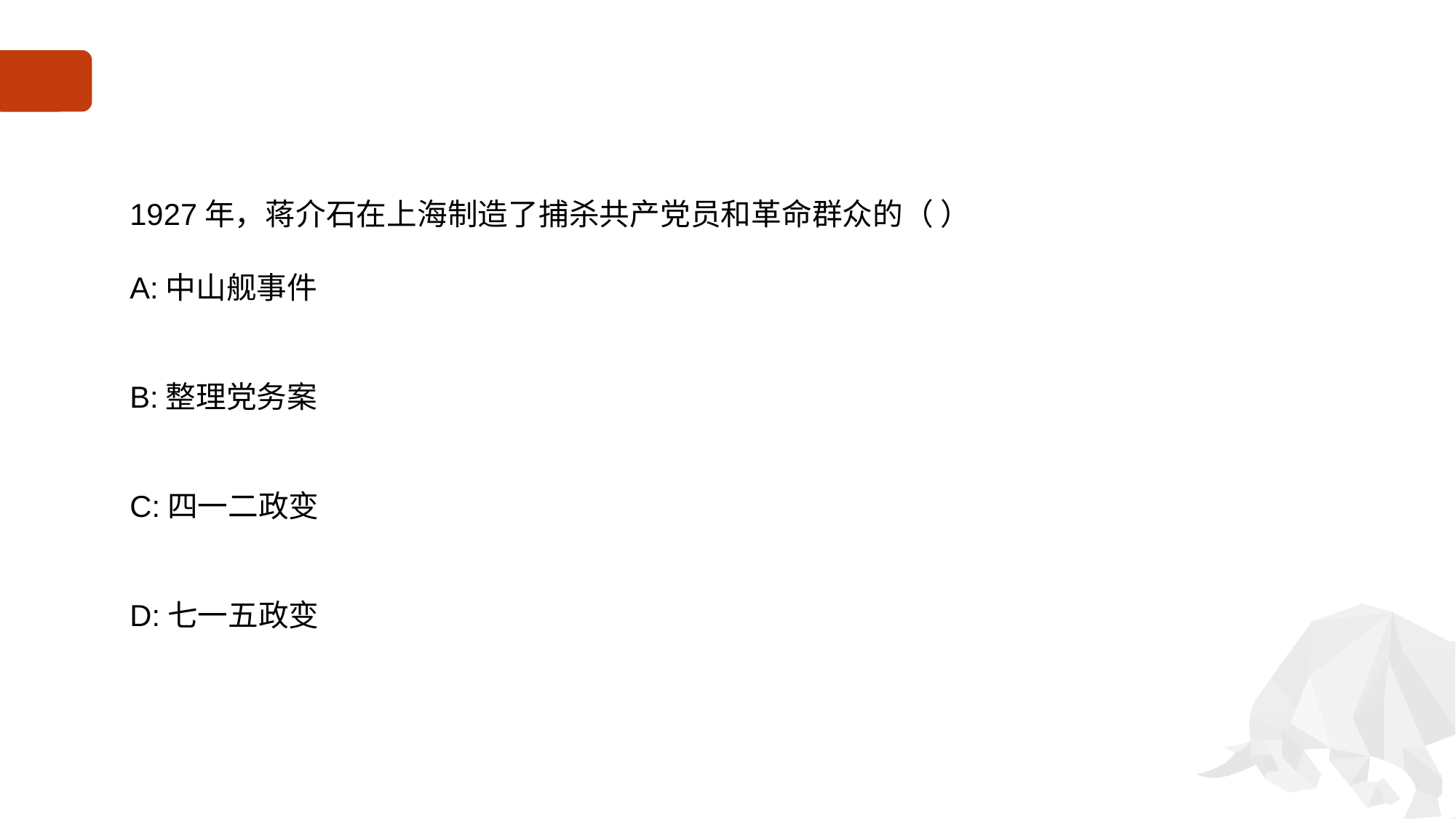

#
1927年，蒋介石在上海制造了捕杀共产党员和革命群众的（ ）

A:中山舰事件

B:整理党务案

C:四一二政变

D:七一五政变